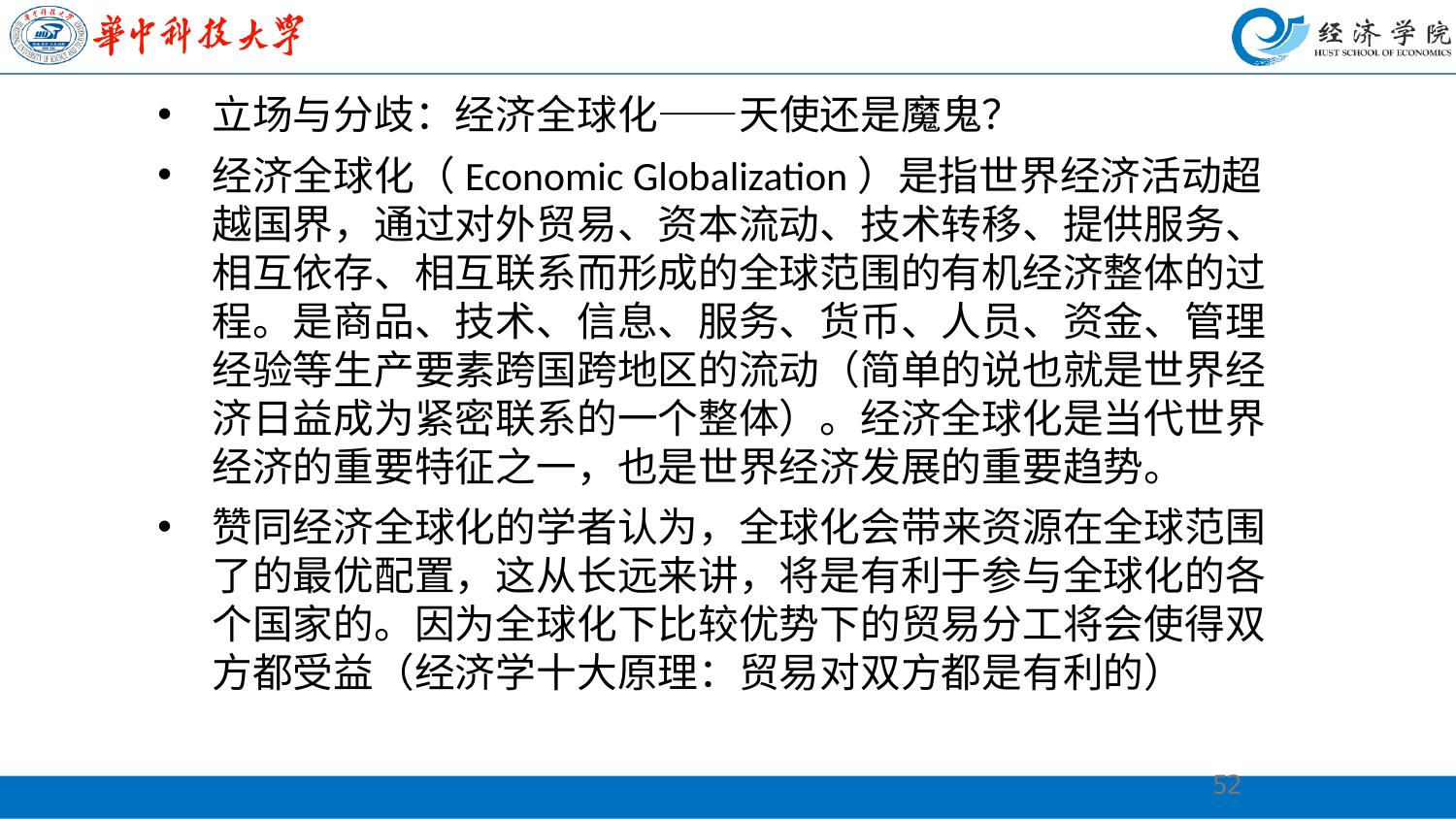

立场与分歧：经济全球化——天使还是魔鬼？
经济全球化（Economic Globalization）是指世界经济活动超越国界，通过对外贸易、资本流动、技术转移、提供服务、相互依存、相互联系而形成的全球范围的有机经济整体的过程。是商品、技术、信息、服务、货币、人员、资金、管理经验等生产要素跨国跨地区的流动（简单的说也就是世界经济日益成为紧密联系的一个整体）。经济全球化是当代世界经济的重要特征之一，也是世界经济发展的重要趋势。
赞同经济全球化的学者认为，全球化会带来资源在全球范围了的最优配置，这从长远来讲，将是有利于参与全球化的各个国家的。因为全球化下比较优势下的贸易分工将会使得双方都受益（经济学十大原理：贸易对双方都是有利的）

52